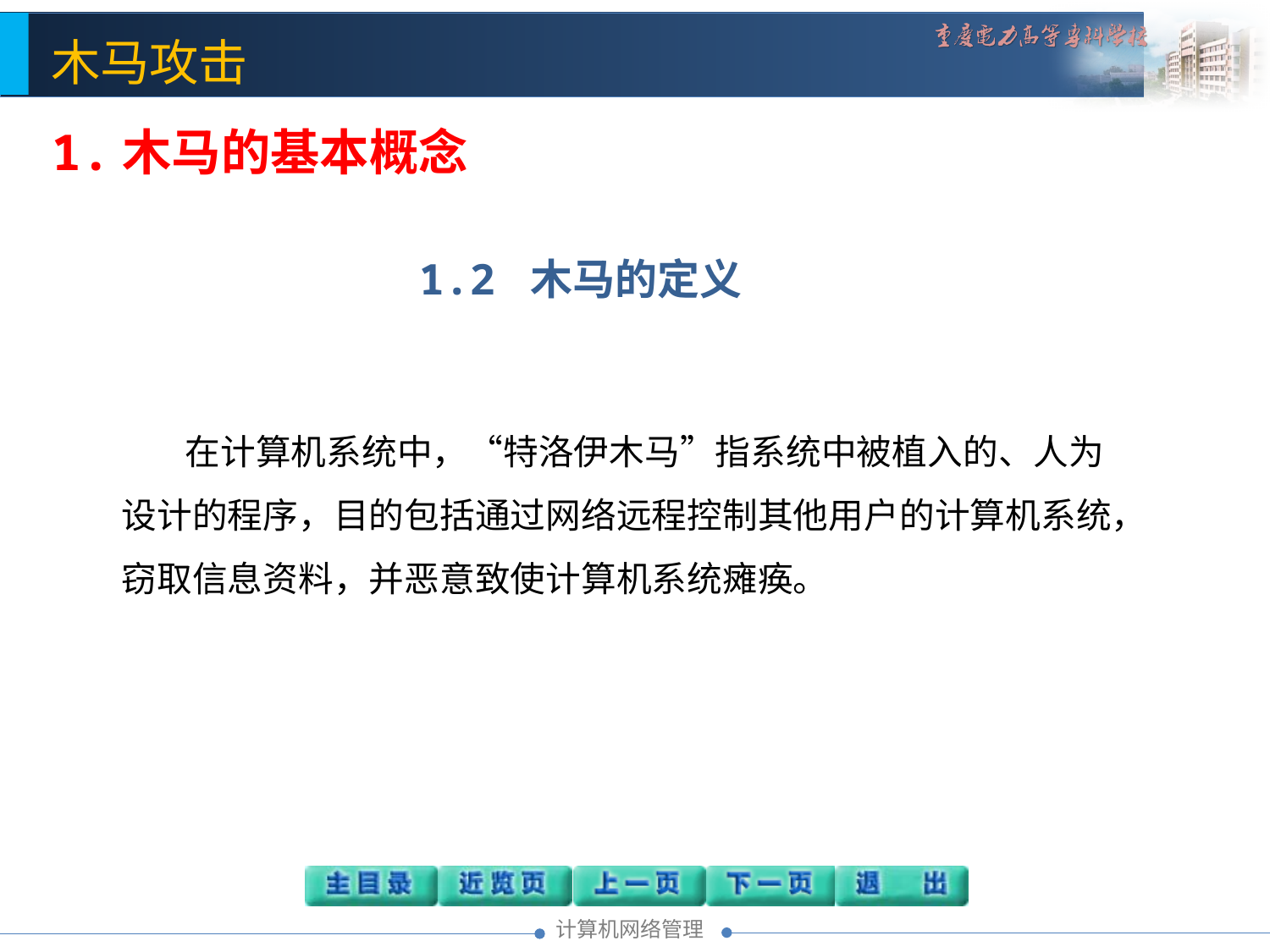

1.木马的基本概念
1.2 木马的定义
在计算机系统中，“特洛伊木马”指系统中被植入的、人为设计的程序，目的包括通过网络远程控制其他用户的计算机系统，窃取信息资料，并恶意致使计算机系统瘫痪。